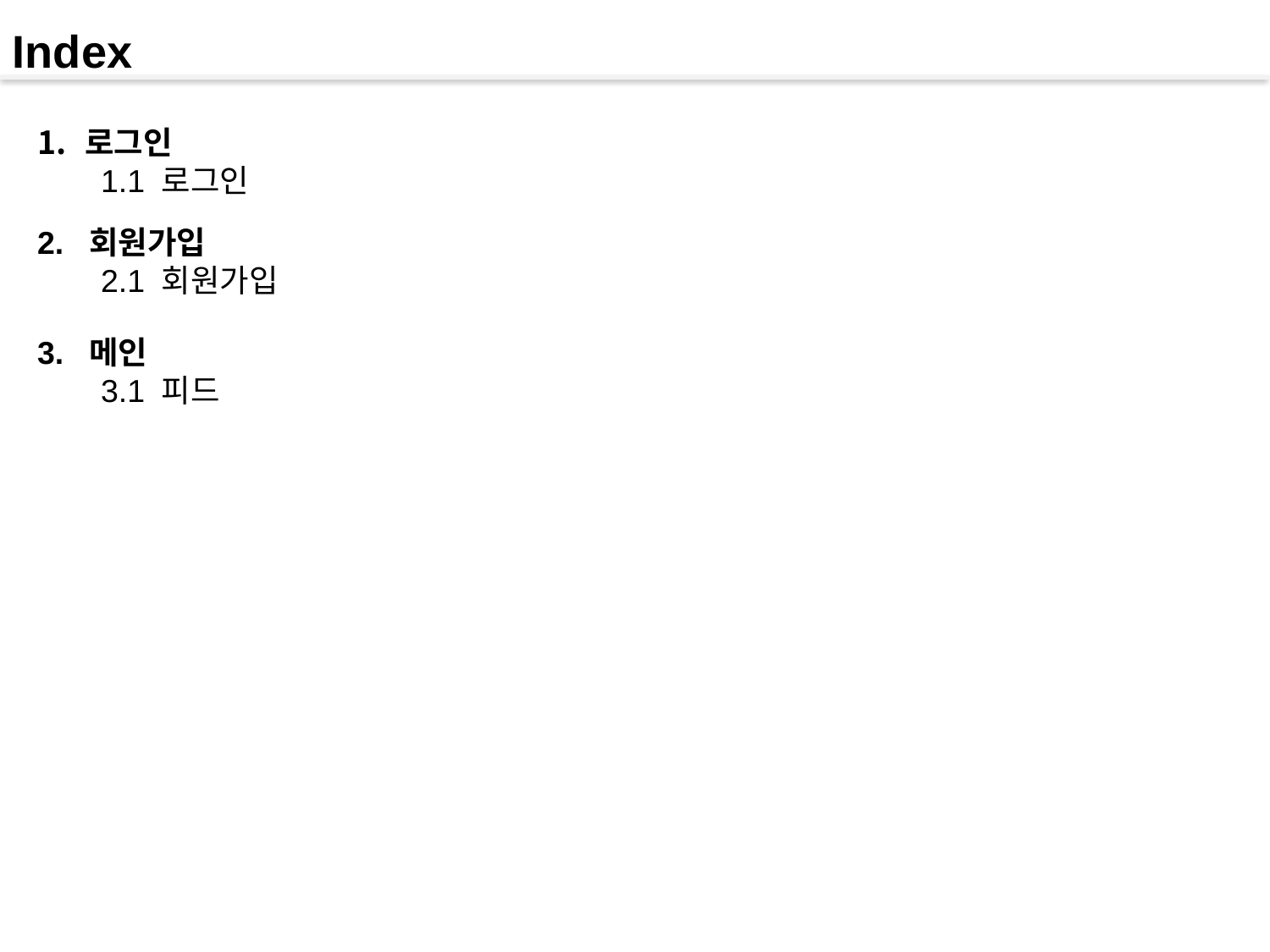

Index
로그인
1.1 로그인
2.  회원가입
2.1 회원가입
3.  메인
3.1 피드